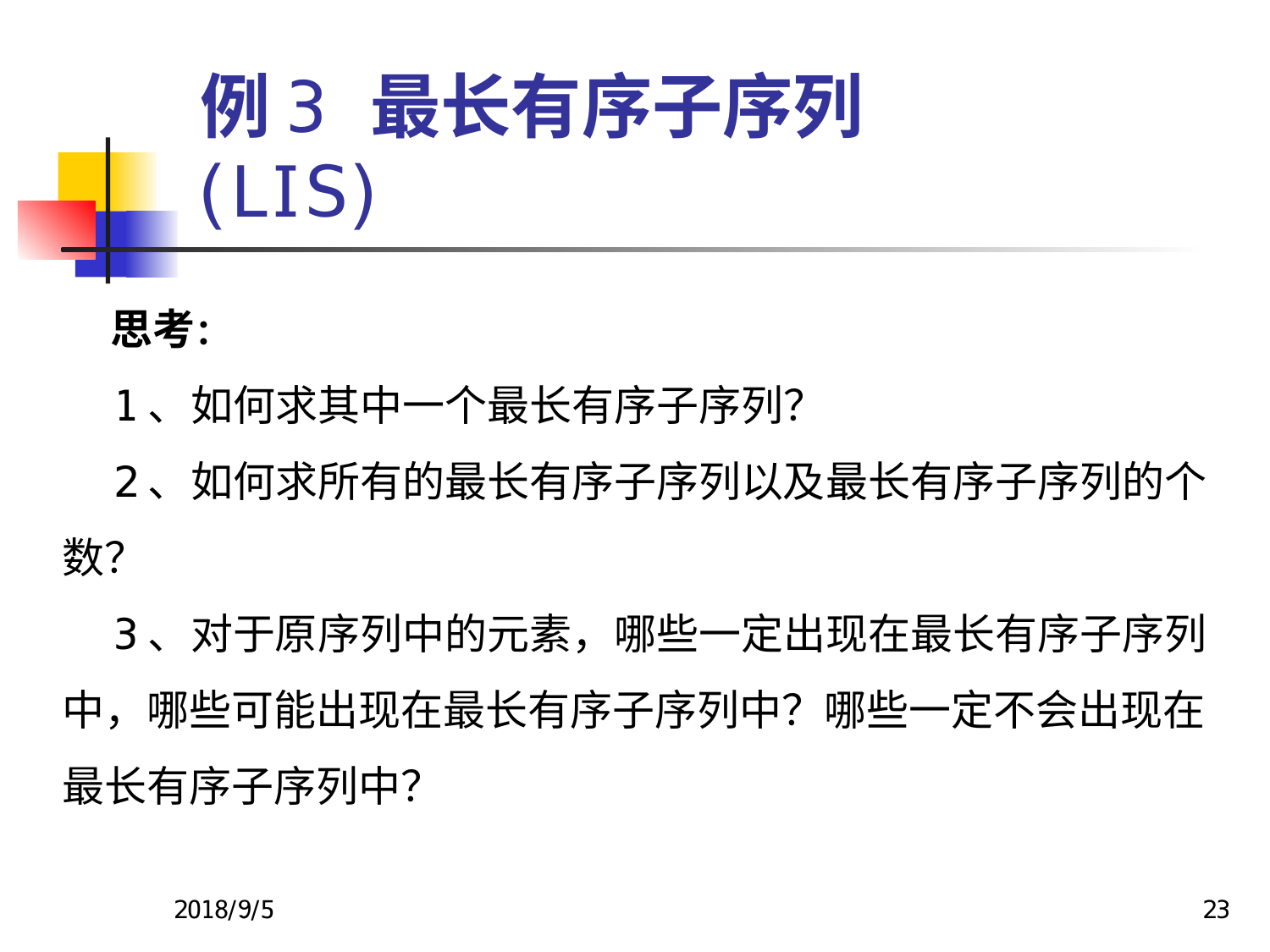

# 例3 最长有序子序列(LIS)
    思考：
    1、如何求其中一个最长有序子序列？
    2、如何求所有的最长有序子序列以及最长有序子序列的个数？
    3、对于原序列中的元素，哪些一定出现在最长有序子序列中，哪些可能出现在最长有序子序列中？哪些一定不会出现在最长有序子序列中？

2018/9/5
23